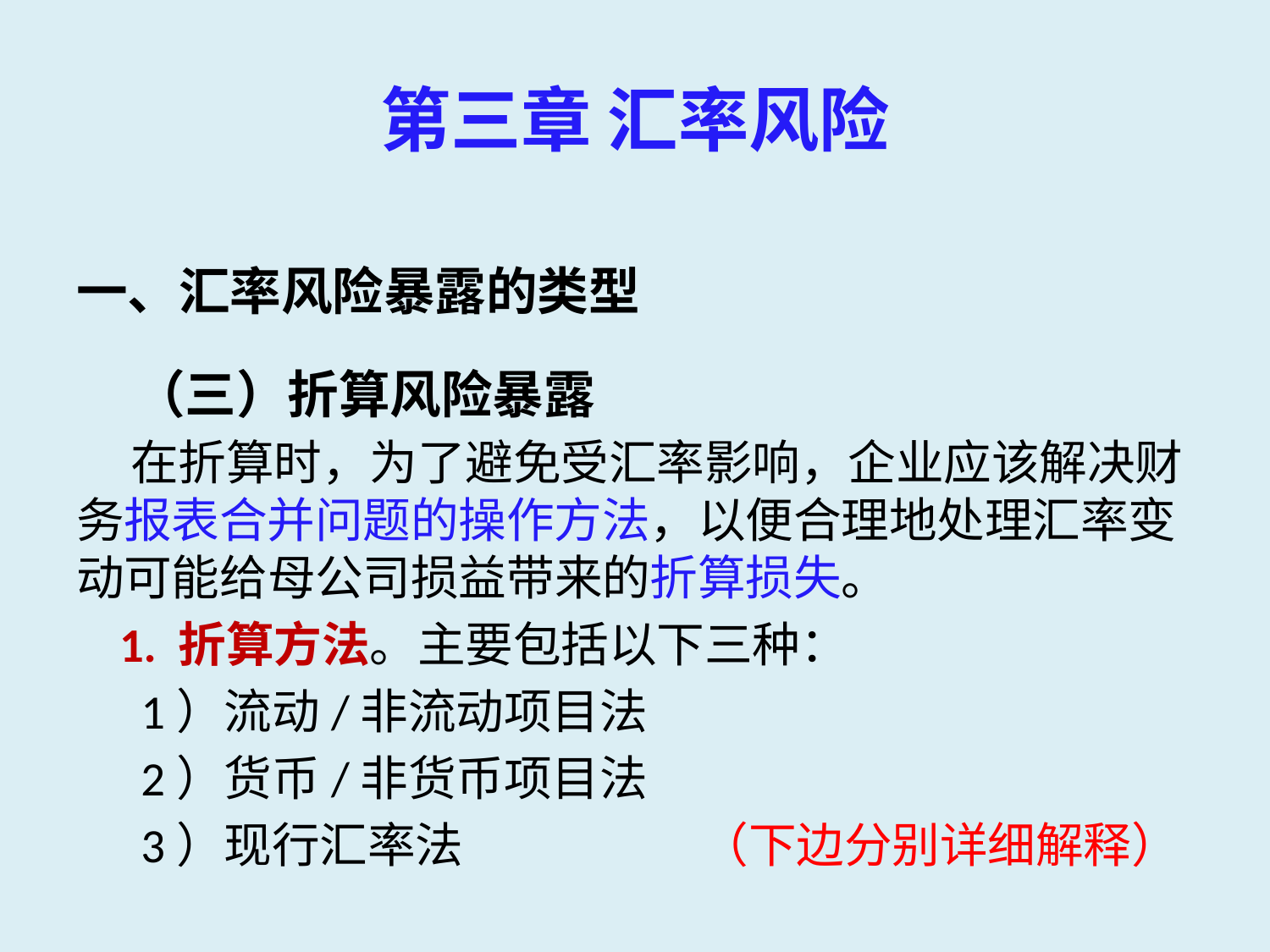

# 第三章 汇率风险
一、汇率风险暴露的类型
    （三）折算风险暴露
    在折算时，为了避免受汇率影响，企业应该解决财务报表合并问题的操作方法，以便合理地处理汇率变动可能给母公司损益带来的折算损失。
    1. 折算方法。主要包括以下三种：
      1）流动/非流动项目法
      2）货币/非货币项目法
      3）现行汇率法                      （下边分别详细解释）